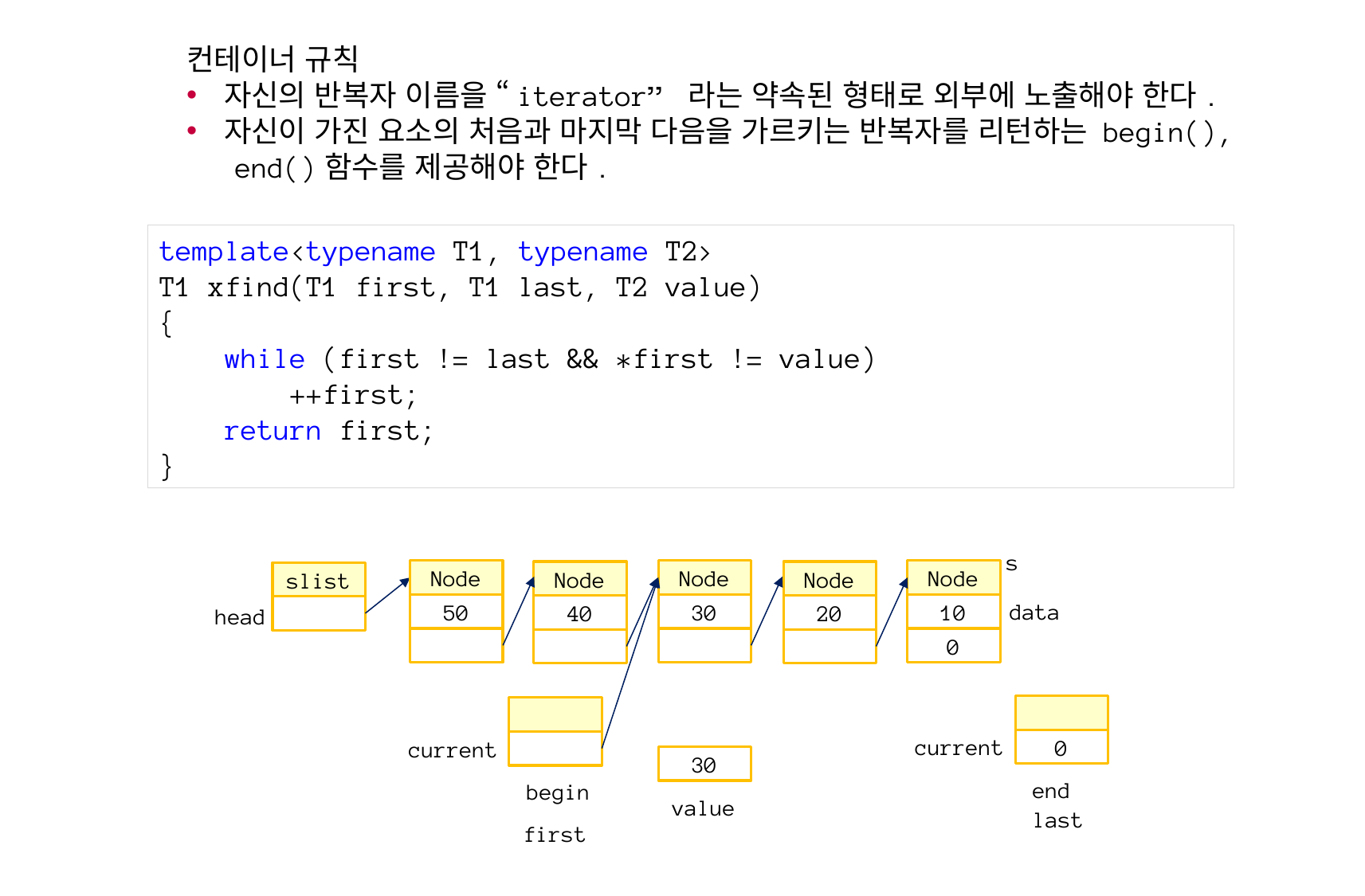

컨테이너 규칙
자신의 반복자 이름을 “iterator” 라는 약속된 형태로 외부에 노출해야 한다.
자신이 가진 요소의 처음과 마지막 다음을 가르키는 반복자를 리턴하는 begin(),
   end()함수를 제공해야 한다.
template<typename T1, typename T2>
T1 xfind(T1 first, T1 last, T2 value)
{
    while (first != last && *first != value)
        ++first;
    return first;
}
s
Node
Node
Node
Node
Node
slist
data
head
50
30
10
40
20

0

current
current
0

30
end
begin
value
last
first